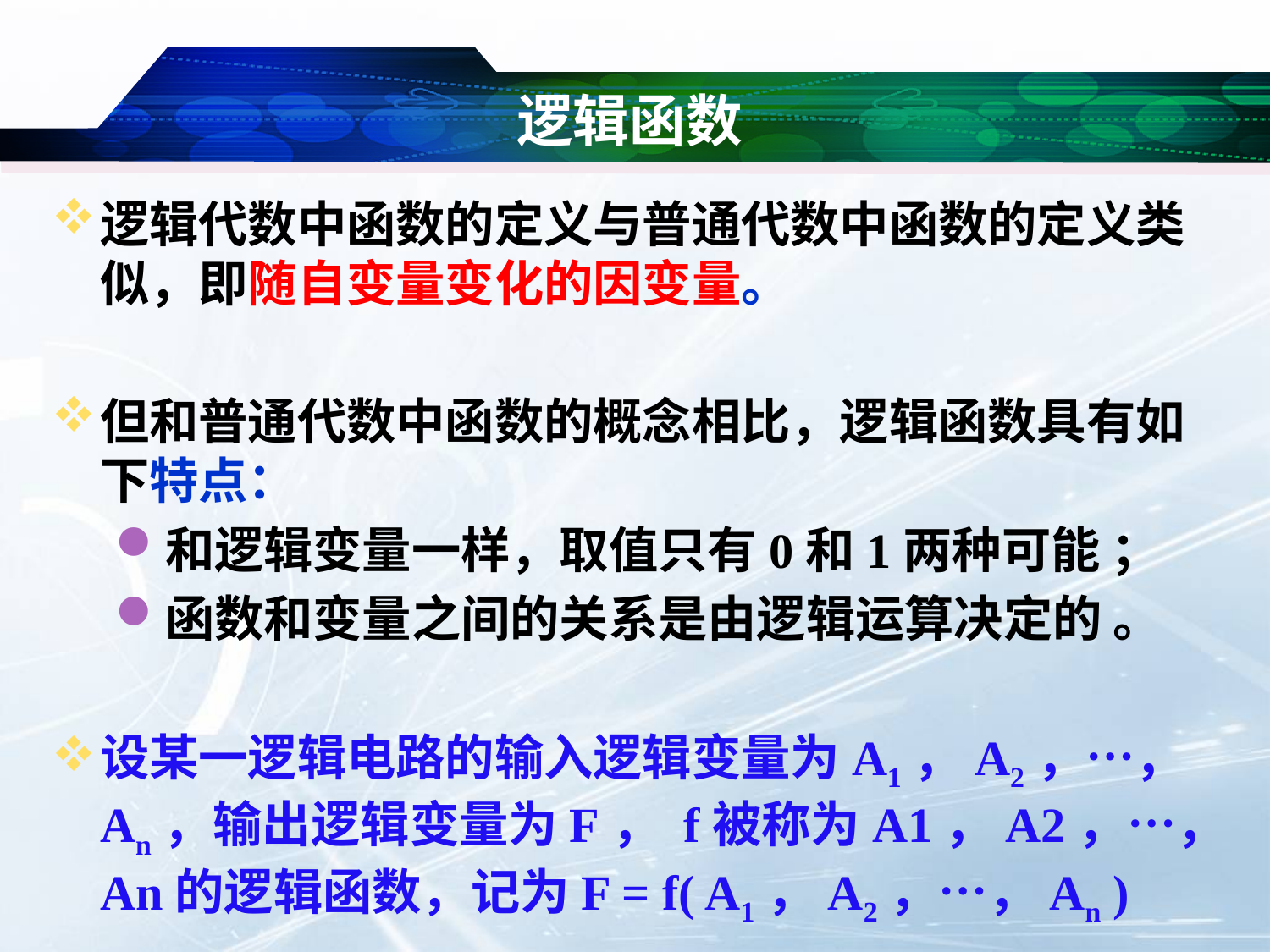

# 逻辑函数
逻辑代数中函数的定义与普通代数中函数的定义类似，即随自变量变化的因变量。

但和普通代数中函数的概念相比，逻辑函数具有如下特点：
和逻辑变量一样，取值只有0和1两种可能 ；
函数和变量之间的关系是由逻辑运算决定的 。

设某一逻辑电路的输入逻辑变量为A1，A2，…，An，输出逻辑变量为F， f被称为A1，A2，…，An的逻辑函数，记为F = f( A1，A2，…，An )